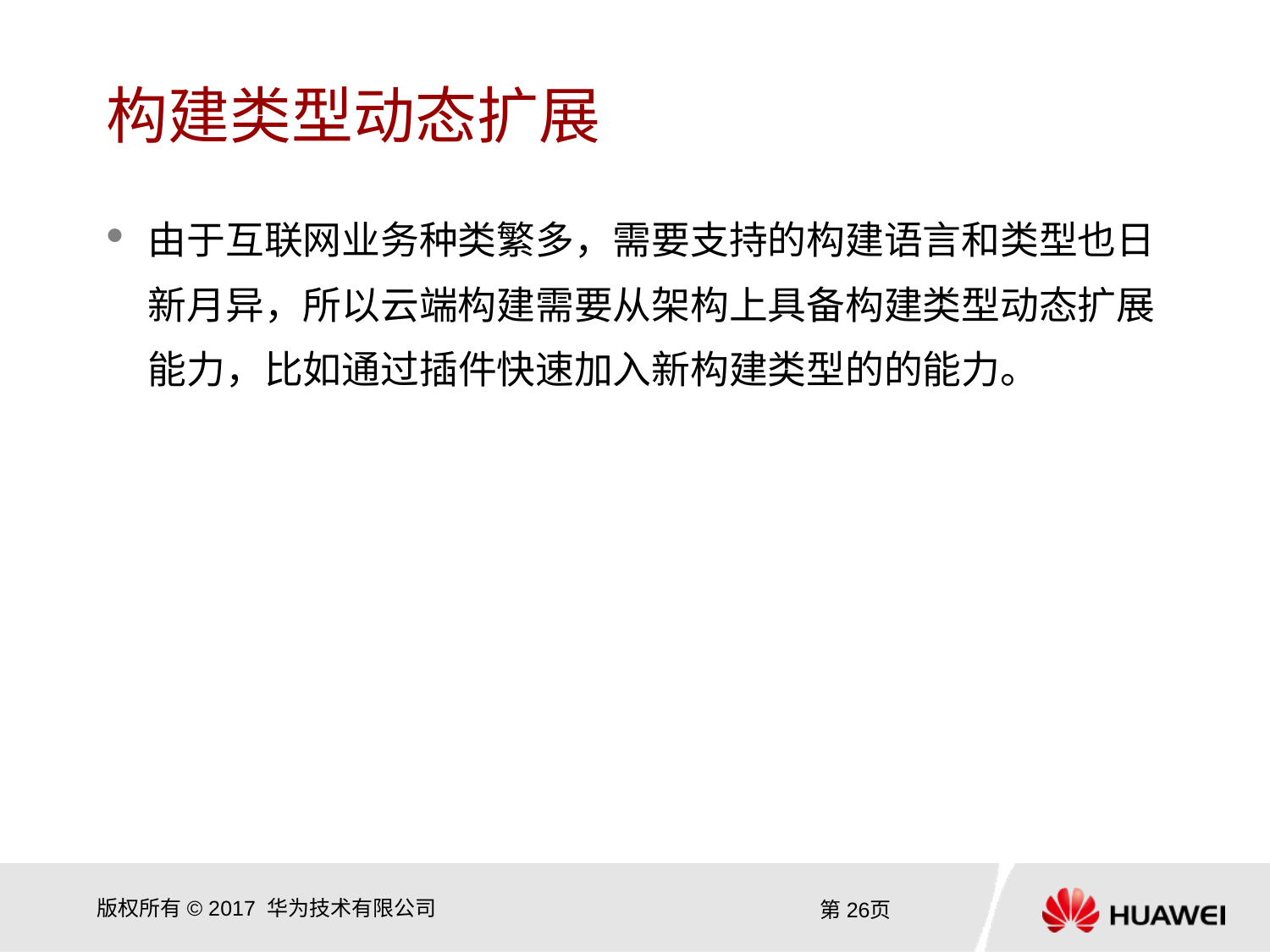

# 构建类型动态扩展
由于互联网业务种类繁多，需要支持的构建语言和类型也日新月异，所以云端构建需要从架构上具备构建类型动态扩展能力，比如通过插件快速加入新构建类型的的能力。